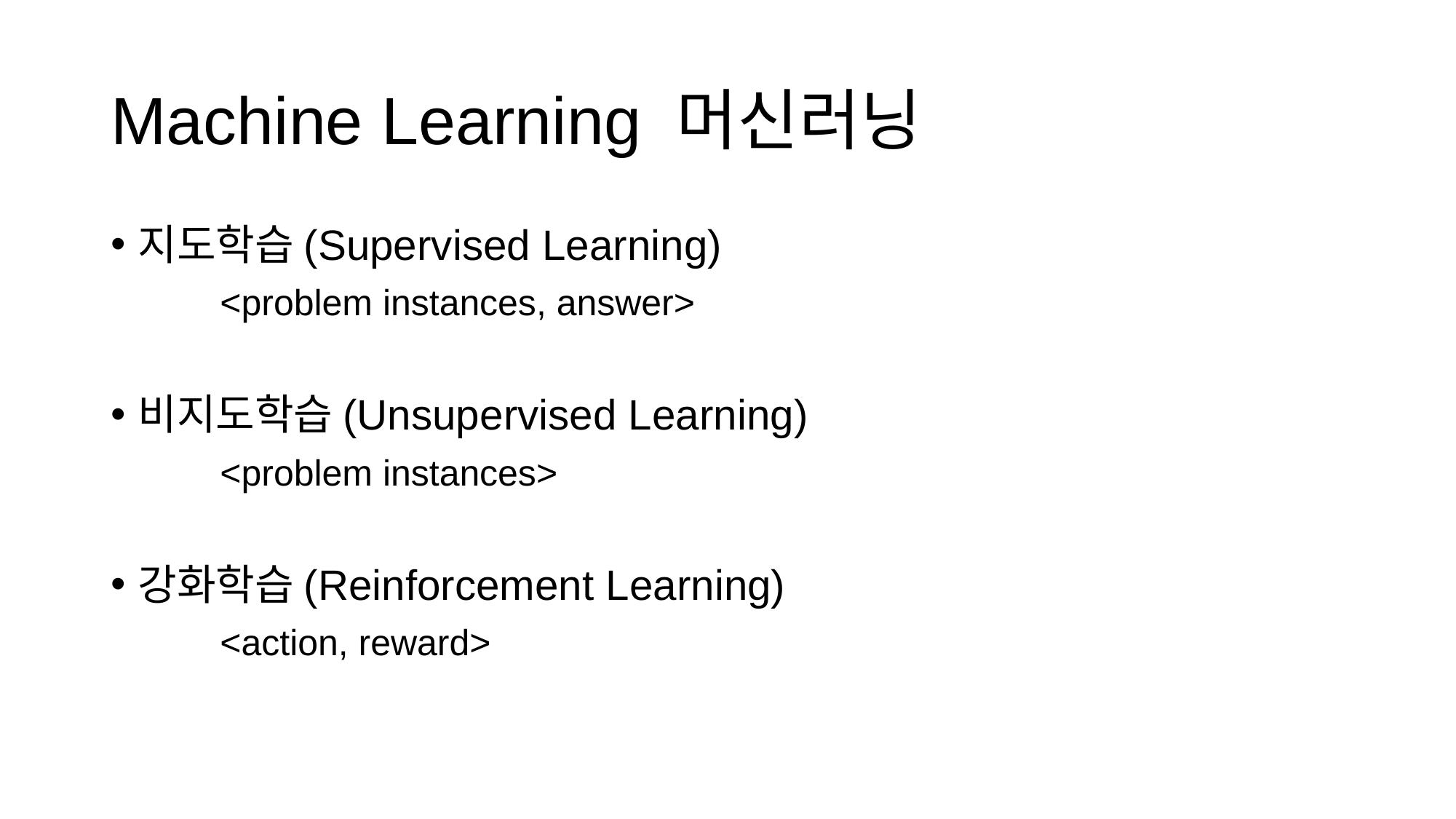

# Machine Learning 머신러닝
지도학습(Supervised Learning)
	<problem instances, answer>

비지도학습(Unsupervised Learning)
	<problem instances>

강화학습(Reinforcement Learning)
	<action, reward>